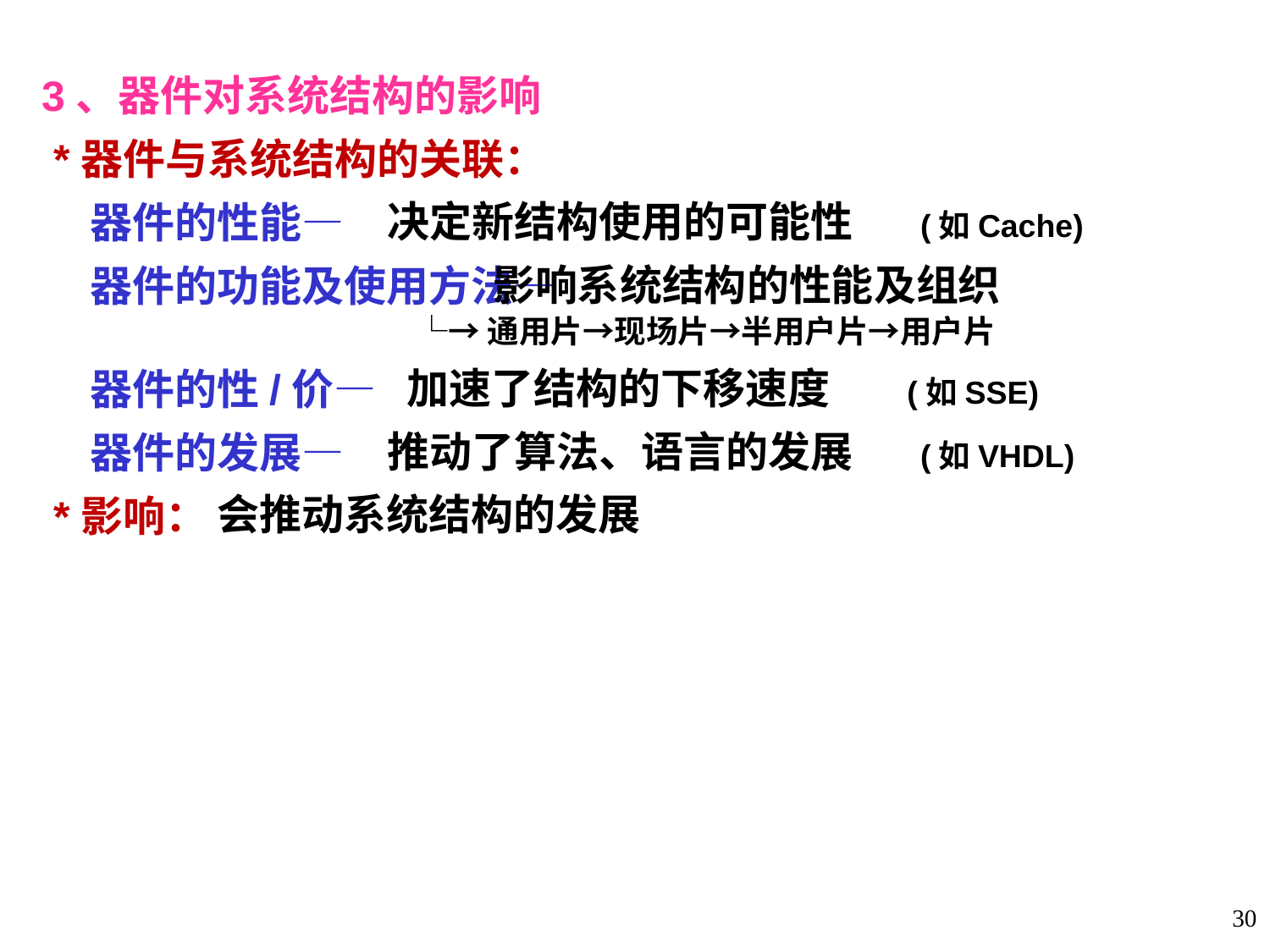

3、器件对系统结构的影响
 *器件与系统结构的关联：
    器件的性能—
    器件的功能及使用方法—

    器件的性/价—
    器件的发展—
 *影响：
决定新结构使用的可能性      (如Cache)
          影响系统结构的性能及组织
    └→通用片→现场片→半用户片→用户片
 加速了结构的下移速度       (如SSE)
推动了算法、语言的发展      (如VHDL)
会推动系统结构的发展

30